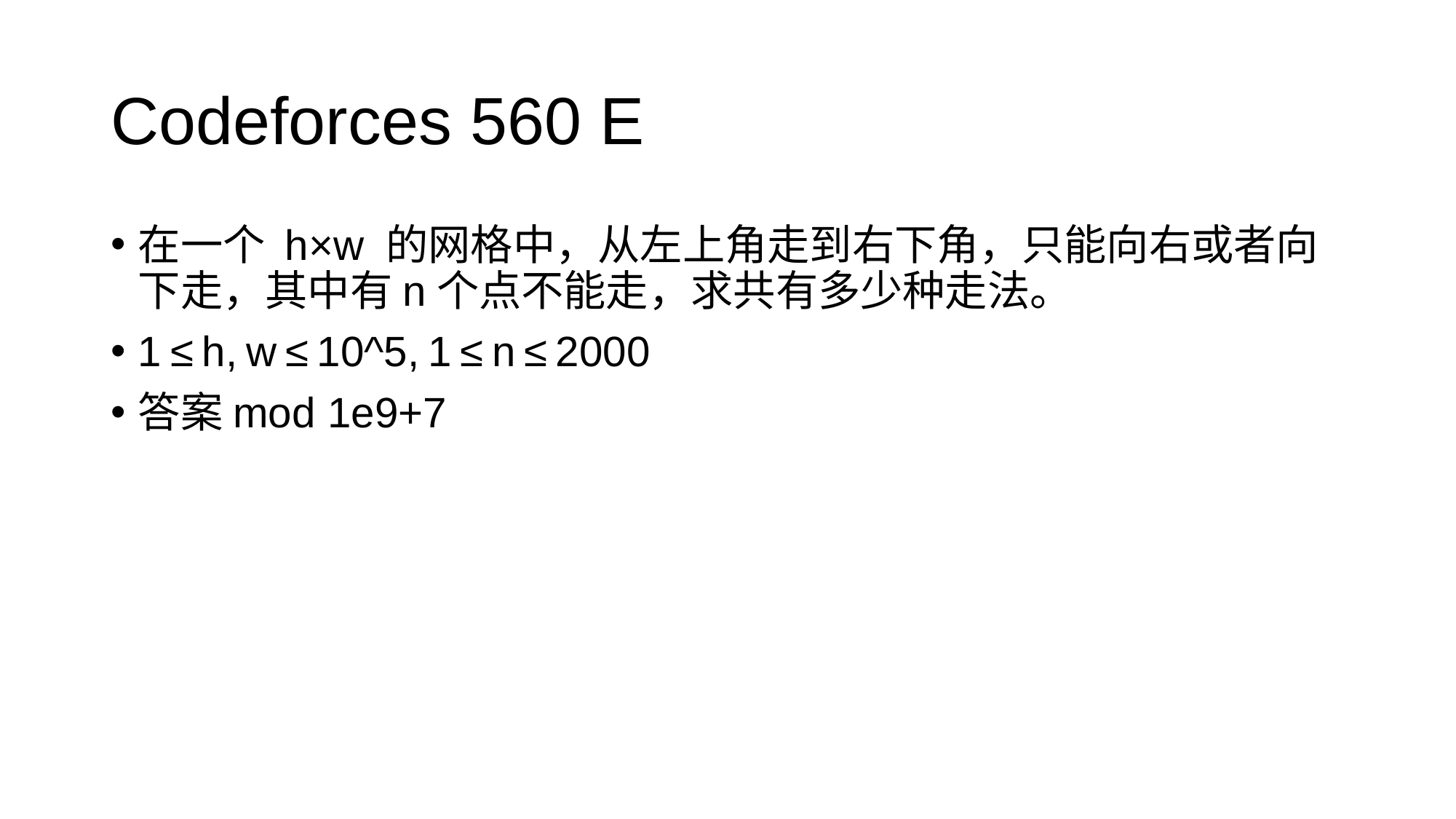

# Codeforces 560 E
在一个 h×w 的网格中，从左上角走到右下角，只能向右或者向下走，其中有n个点不能走，求共有多少种走法。
1 ≤ h, w ≤ 10^5, 1 ≤ n ≤ 2000
答案mod 1e9+7